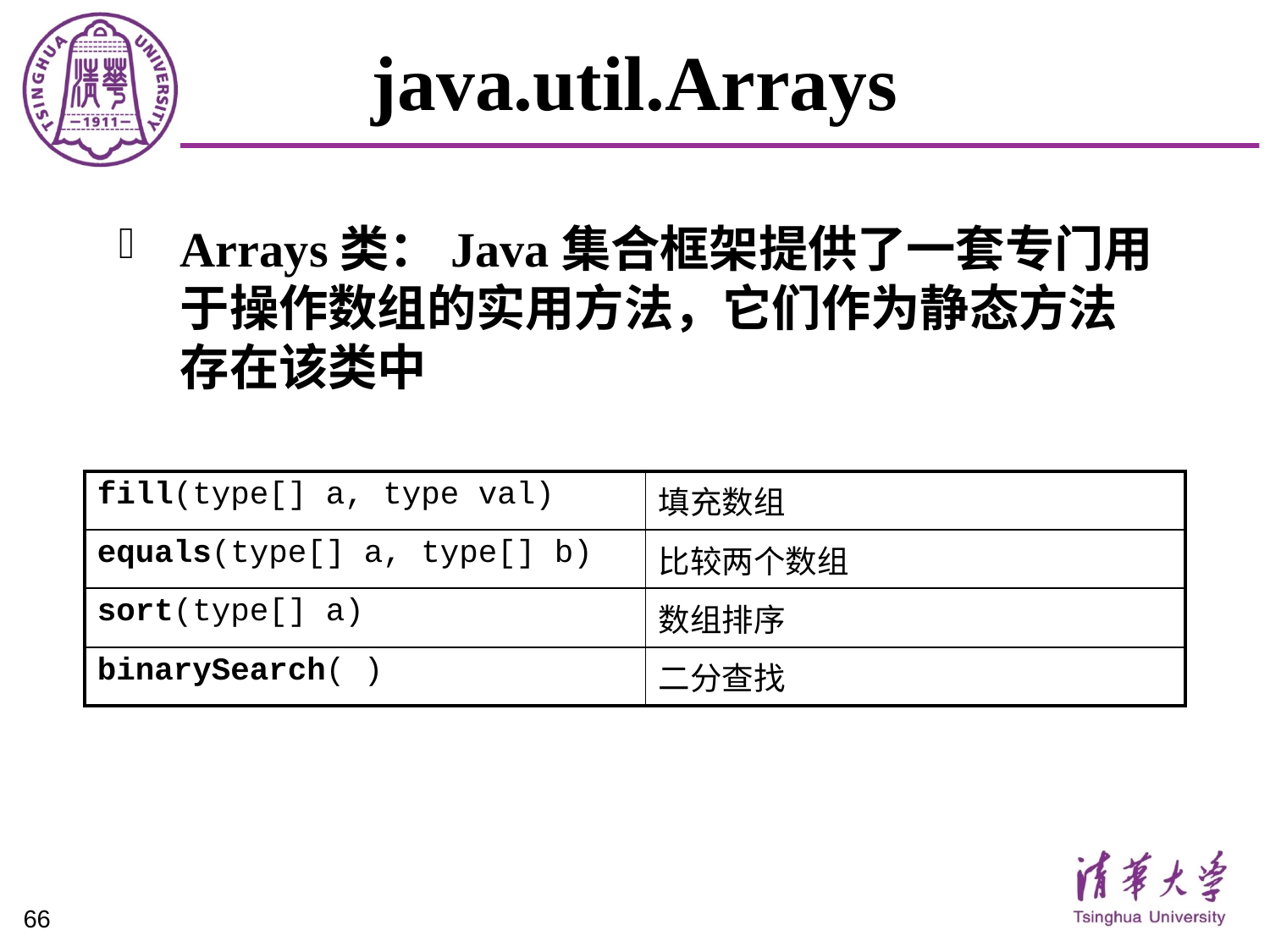

# java.util.Arrays
Arrays类：Java集合框架提供了一套专门用于操作数组的实用方法，它们作为静态方法存在该类中
| fill(type[] a, type val) | 填充数组 |
| --- | --- |
| equals(type[] a, type[] b) | 比较两个数组 |
| sort(type[] a) | 数组排序 |
| binarySearch( ) | 二分查找 |
66